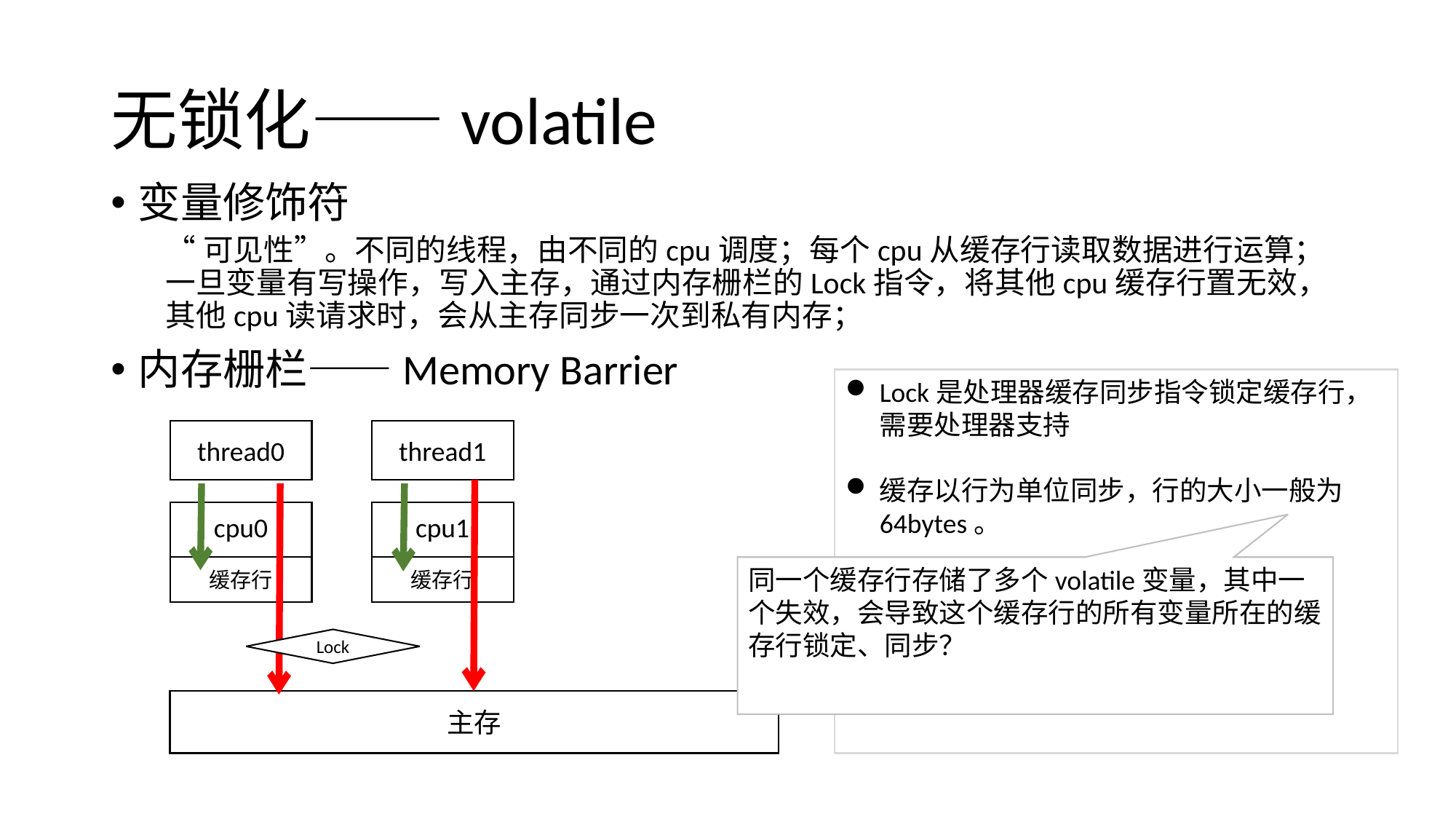

# 无锁化——volatile
变量修饰符
“可见性”。不同的线程，由不同的cpu调度；每个cpu从缓存行读取数据进行运算；一旦变量有写操作，写入主存，通过内存栅栏的Lock指令，将其他cpu缓存行置无效，其他cpu读请求时，会从主存同步一次到私有内存；
内存栅栏——Memory Barrier

Lock是处理器缓存同步指令锁定缓存行，需要处理器支持

缓存以行为单位同步，行的大小一般为64bytes。

thread0
thread1
cpu0
cpu1
缓存行
缓存行
同一个缓存行存储了多个volatile变量，其中一个失效，会导致这个缓存行的所有变量所在的缓存行锁定、同步？
Lock
主存